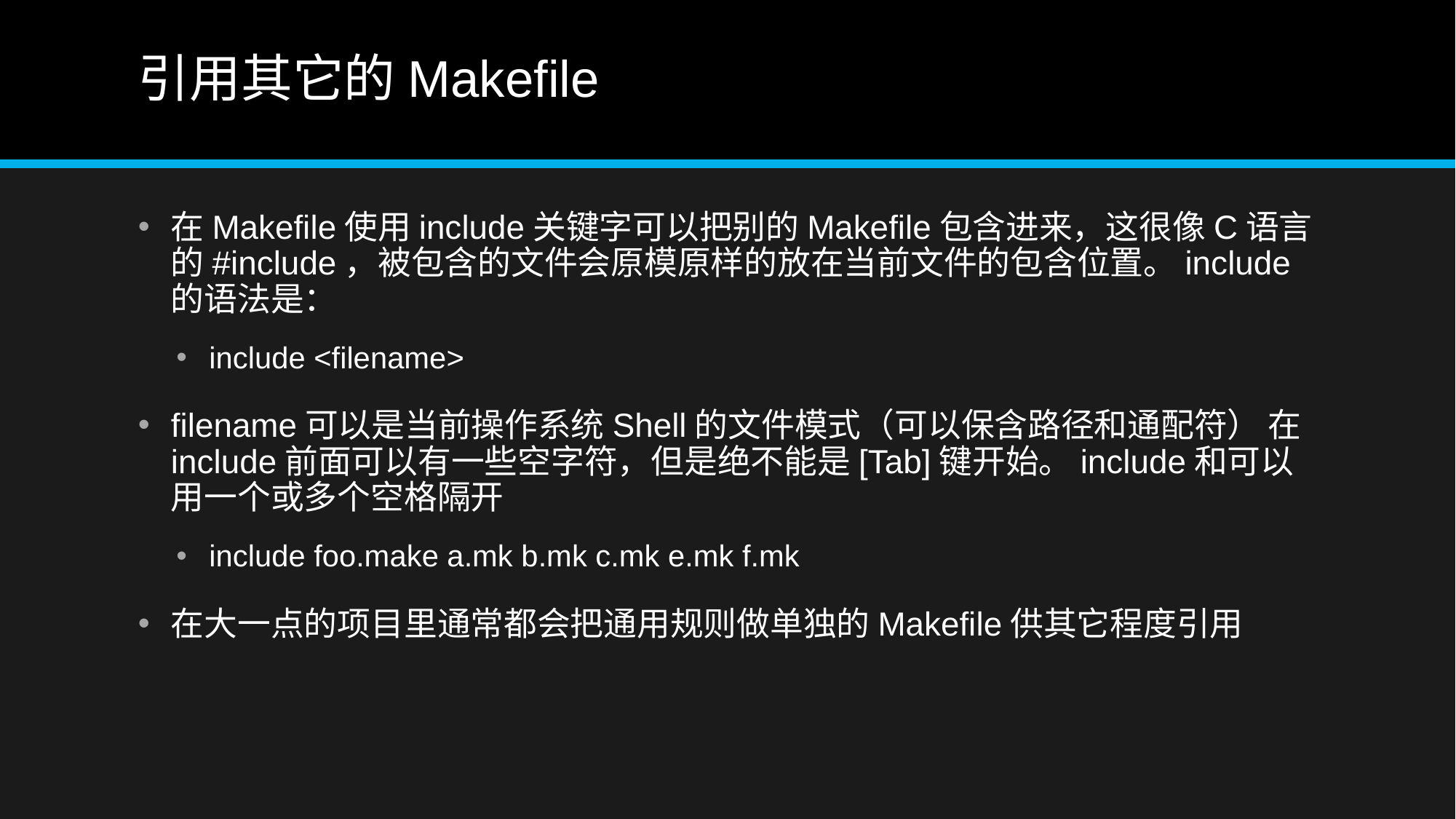

# 引用其它的Makefile
在Makefile使用include关键字可以把别的Makefile包含进来，这很像C语言的#include，被包含的文件会原模原样的放在当前文件的包含位置。include的语法是：
include <filename>
filename可以是当前操作系统Shell的文件模式（可以保含路径和通配符） 在include前面可以有一些空字符，但是绝不能是[Tab]键开始。include和可以用一个或多个空格隔开
include foo.make a.mk b.mk c.mk e.mk f.mk
在大一点的项目里通常都会把通用规则做单独的Makefile供其它程度引用